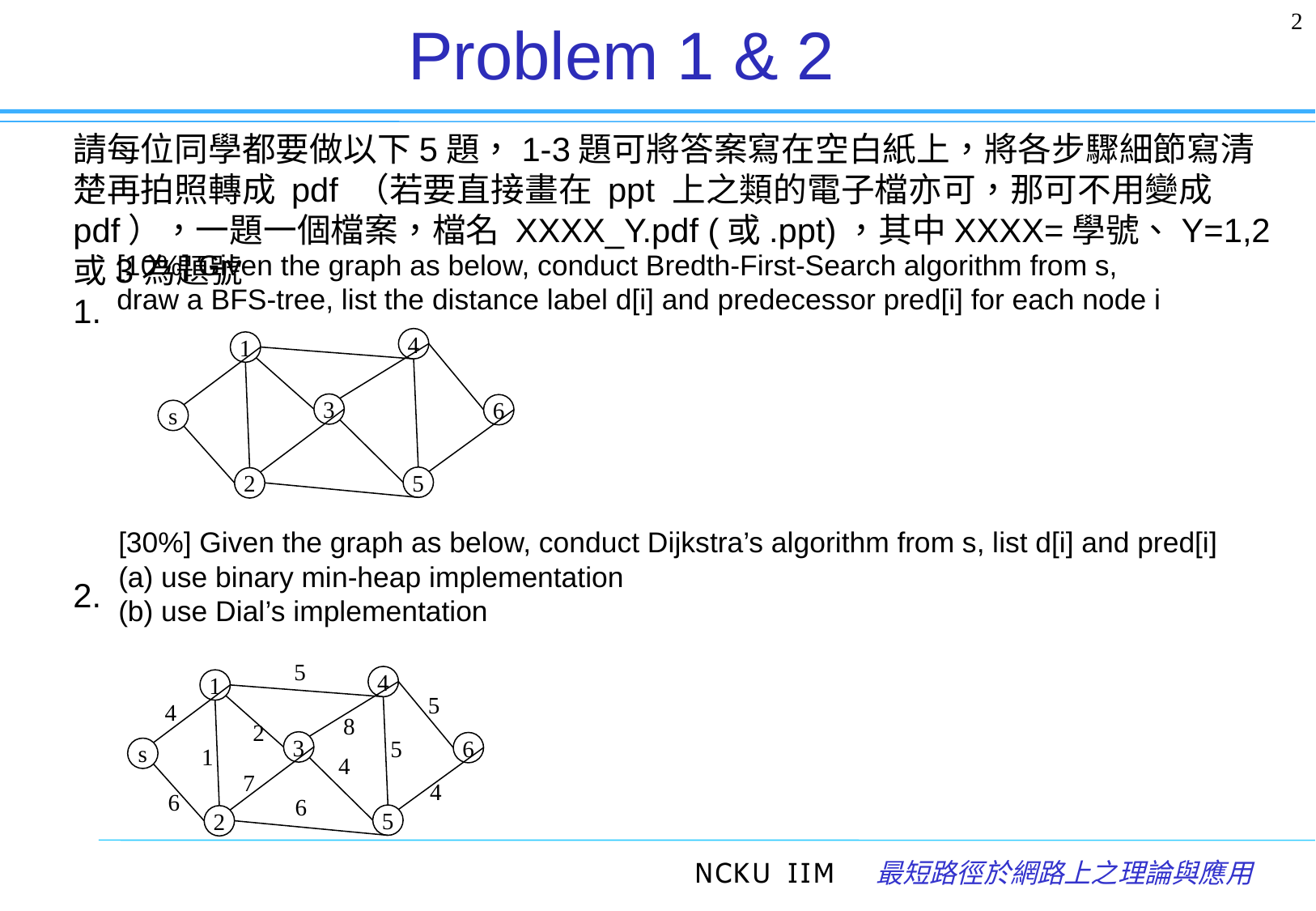

2
# Problem 1 & 2
請每位同學都要做以下5題，1-3題可將答案寫在空白紙上，將各步驟細節寫清楚再拍照轉成 pdf （若要直接畫在 ppt 上之類的電子檔亦可，那可不用變成 pdf），一題一個檔案，檔名 XXXX_Y.pdf (或.ppt)，其中XXXX=學號、Y=1,2或3為題號
1.

2.
[10%] Given the graph as below, conduct Bredth-First-Search algorithm from s,
draw a BFS-tree, list the distance label d[i] and predecessor pred[i] for each node i

4
1

3
6

s

5
2
[30%] Given the graph as below, conduct Dijkstra’s algorithm from s, list d[i] and pred[i]
(a) use binary min-heap implementation
(b) use Dial’s implementation
5
4
1
5
4
8
2
5
3
6
1
s
4
7
4
6
6
5
2